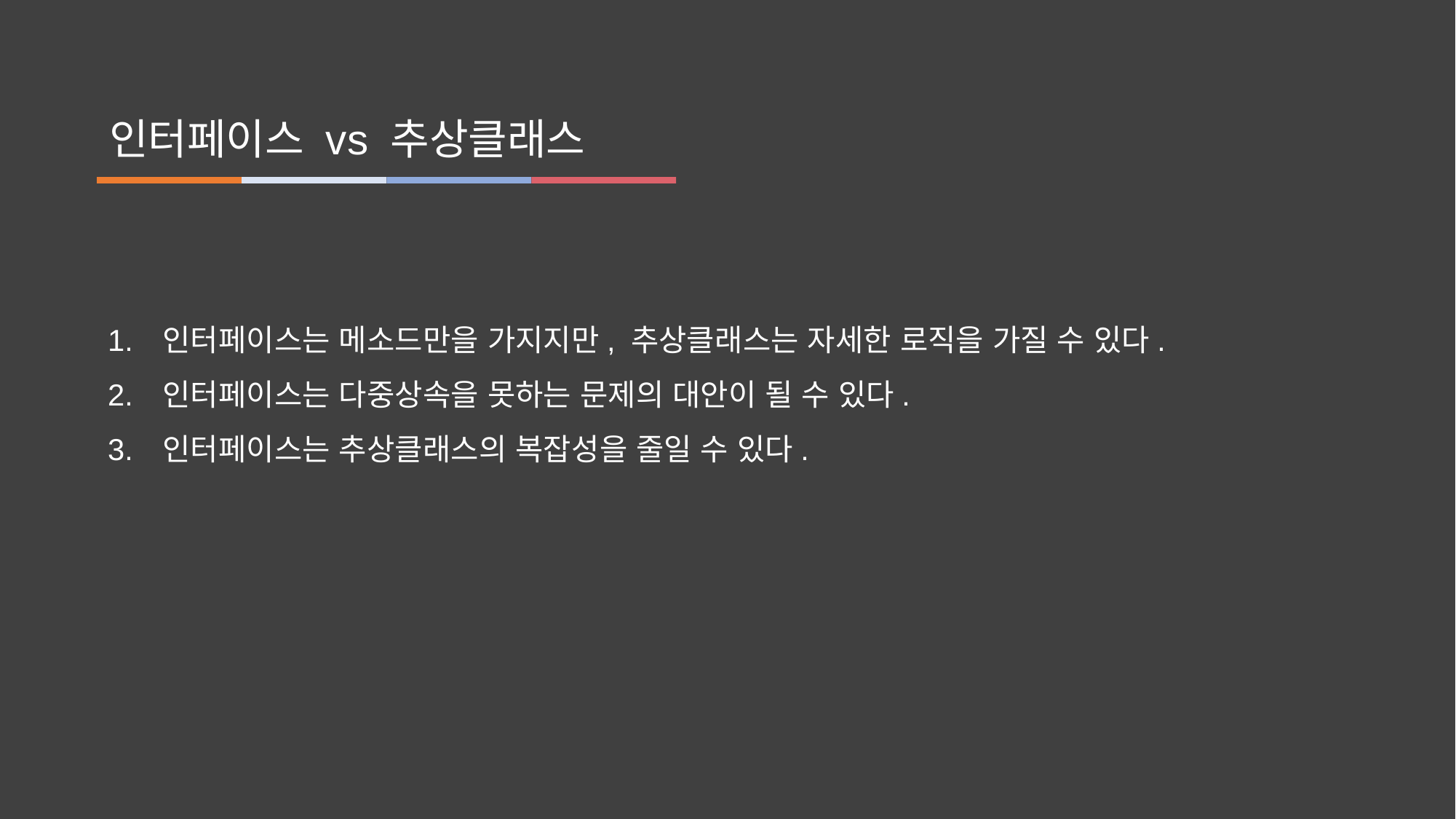

인터페이스 vs 추상클래스

인터페이스는 메소드만을 가지지만, 추상클래스는 자세한 로직을 가질 수 있다.
인터페이스는 다중상속을 못하는 문제의 대안이 될 수 있다.
인터페이스는 추상클래스의 복잡성을 줄일 수 있다.